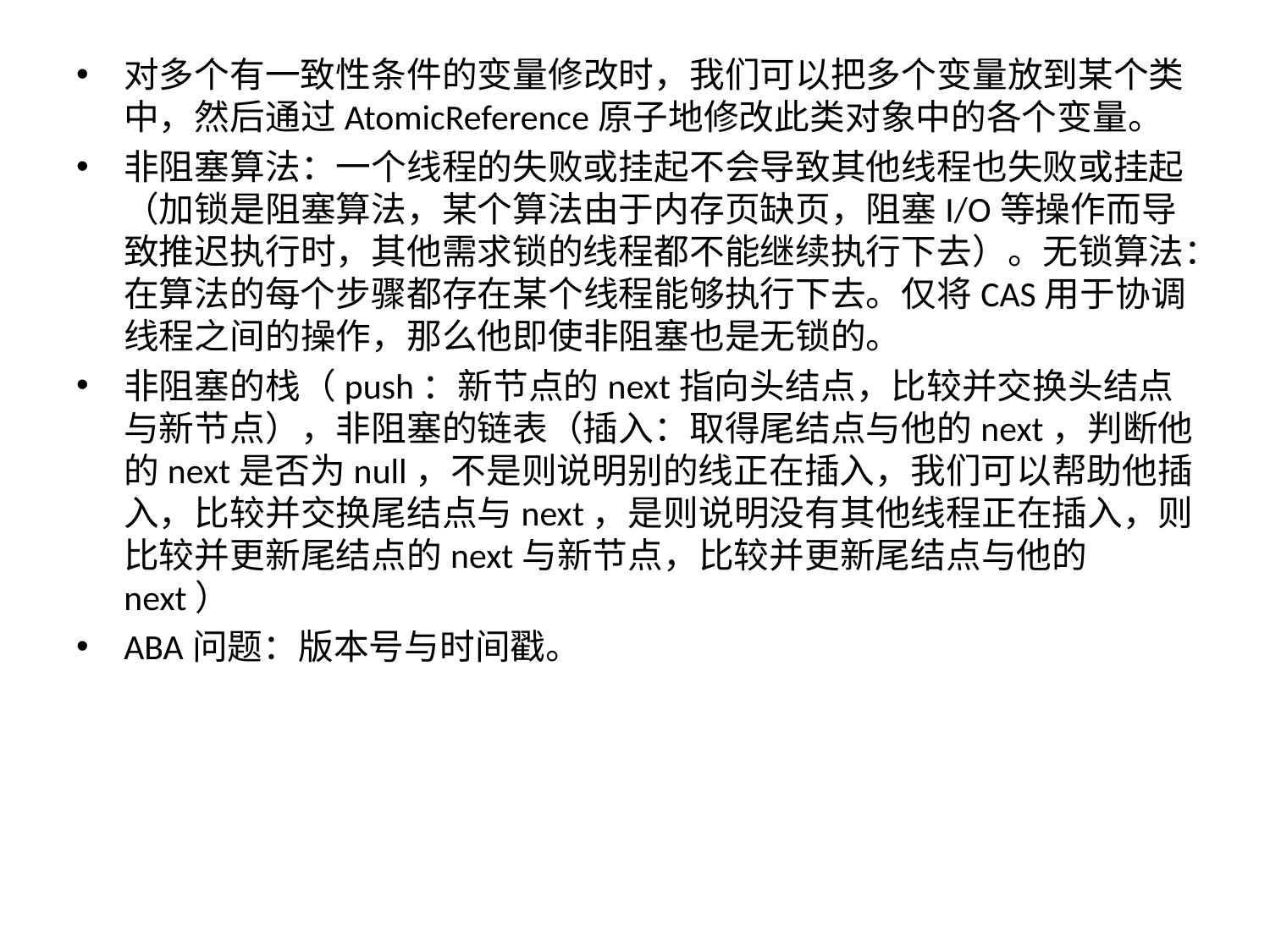

对多个有一致性条件的变量修改时，我们可以把多个变量放到某个类中，然后通过AtomicReference原子地修改此类对象中的各个变量。
非阻塞算法：一个线程的失败或挂起不会导致其他线程也失败或挂起（加锁是阻塞算法，某个算法由于内存页缺页，阻塞I/O等操作而导致推迟执行时，其他需求锁的线程都不能继续执行下去）。无锁算法：在算法的每个步骤都存在某个线程能够执行下去。仅将CAS用于协调线程之间的操作，那么他即使非阻塞也是无锁的。
非阻塞的栈（push：新节点的next指向头结点，比较并交换头结点与新节点），非阻塞的链表（插入：取得尾结点与他的next，判断他的next是否为null，不是则说明别的线正在插入，我们可以帮助他插入，比较并交换尾结点与next，是则说明没有其他线程正在插入，则比较并更新尾结点的next与新节点，比较并更新尾结点与他的next）
ABA问题：版本号与时间戳。